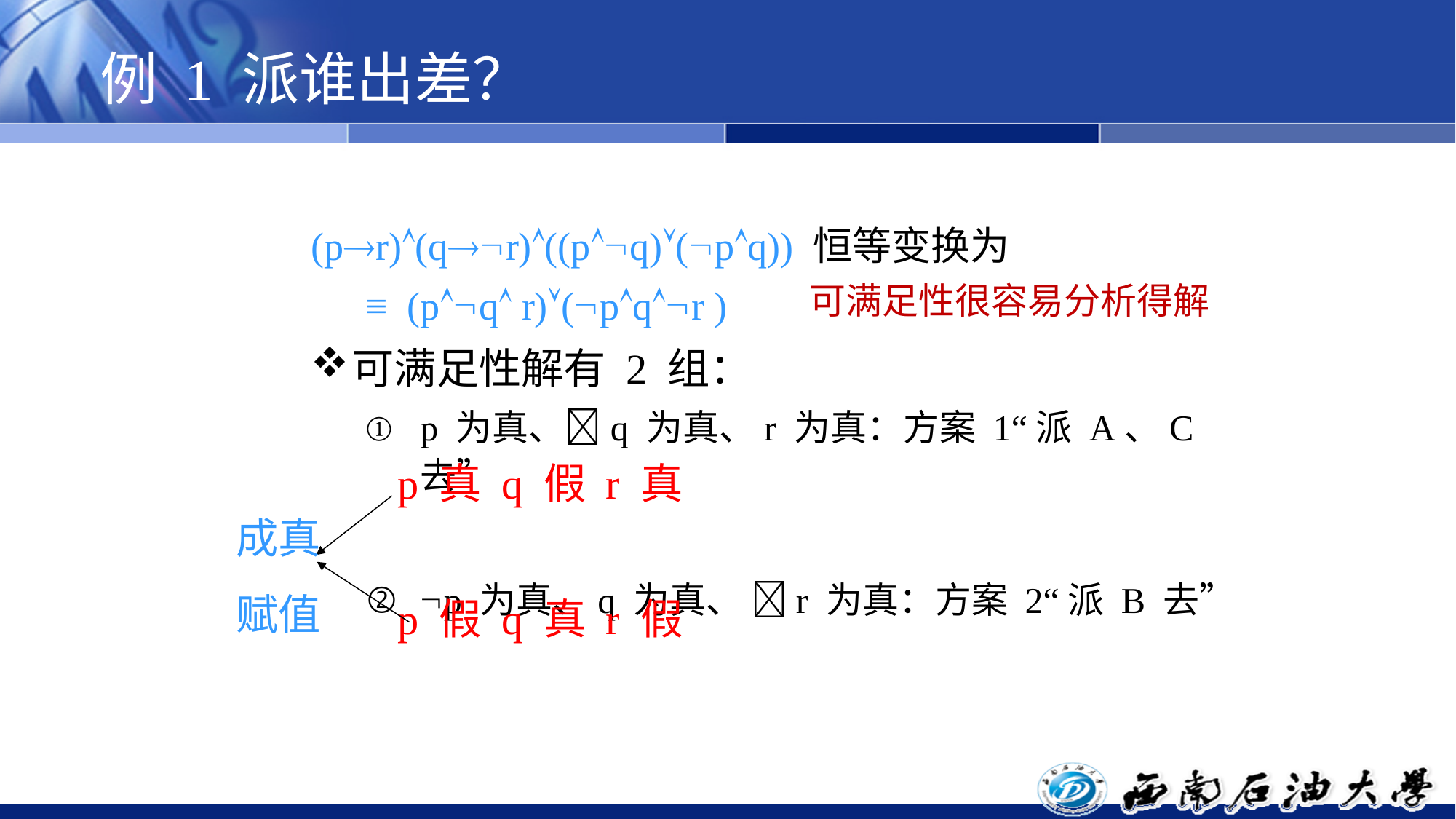

# 例 1 派谁出差？
(p→r)∧(q→¬r)∧((p∧¬q)∨(¬p∧q)) 恒等变换为
≡  (p∧¬q∧ r)∨(¬p∧q∧¬r )
可满足性解有 2 组：
p 为真、¬q 为真、r 为真：方案 1“派 A、C 去”

¬p 为真、q 为真、 ¬r 为真：方案 2“派 B 去”
可满足性很容易分析得解
p 真 q 假 r 真
成真赋值
p 假 q 真 r 假